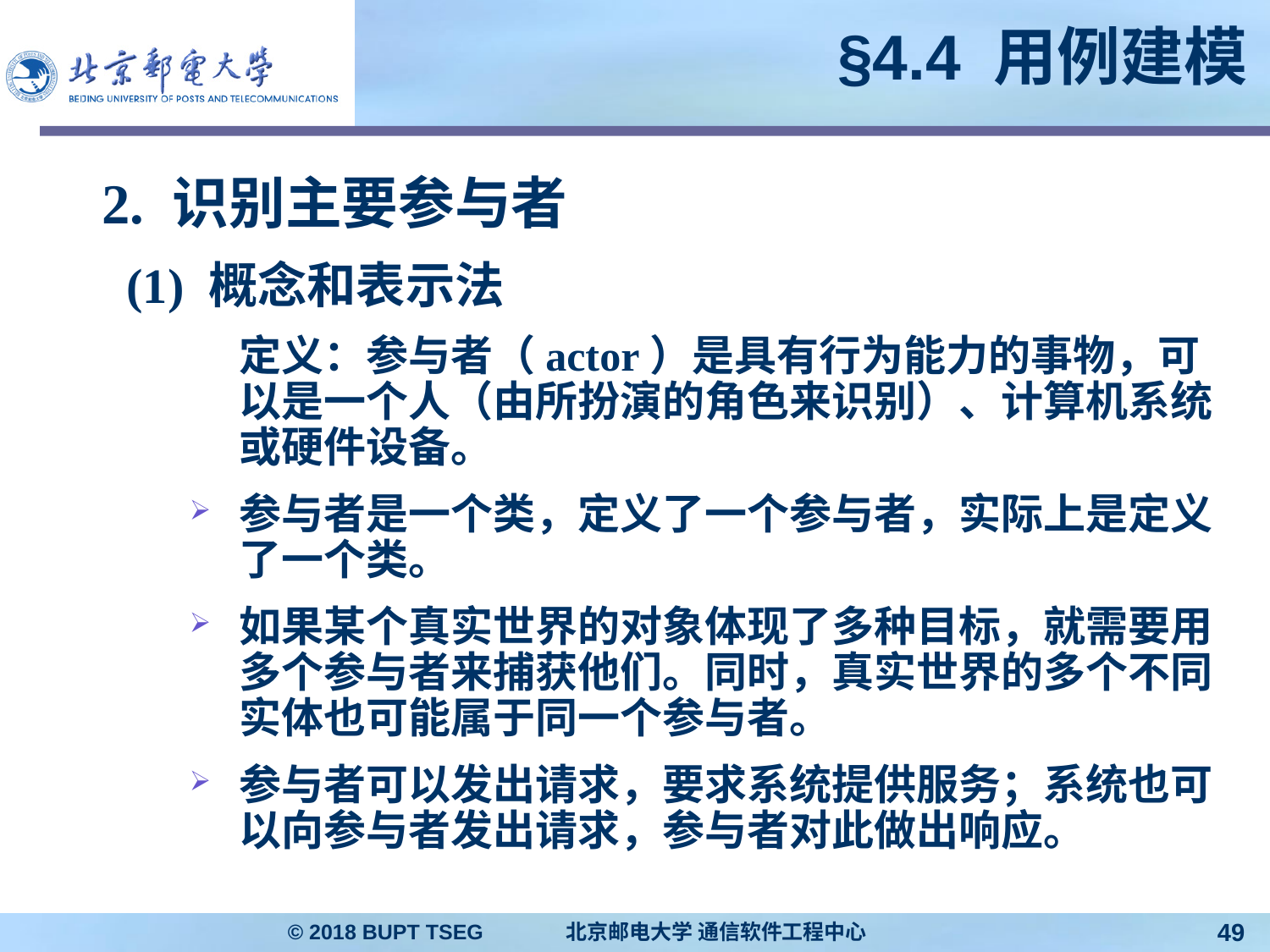

# §4.4 用例建模
2. 识别主要参与者
  (1) 概念和表示法
	定义：参与者（actor）是具有行为能力的事物，可以是一个人（由所扮演的角色来识别）、计算机系统或硬件设备。
参与者是一个类，定义了一个参与者，实际上是定义了一个类。
如果某个真实世界的对象体现了多种目标，就需要用多个参与者来捕获他们。同时，真实世界的多个不同实体也可能属于同一个参与者。
参与者可以发出请求，要求系统提供服务；系统也可以向参与者发出请求，参与者对此做出响应。
© 2018 BUPT TSEG             北京邮电大学 通信软件工程中心